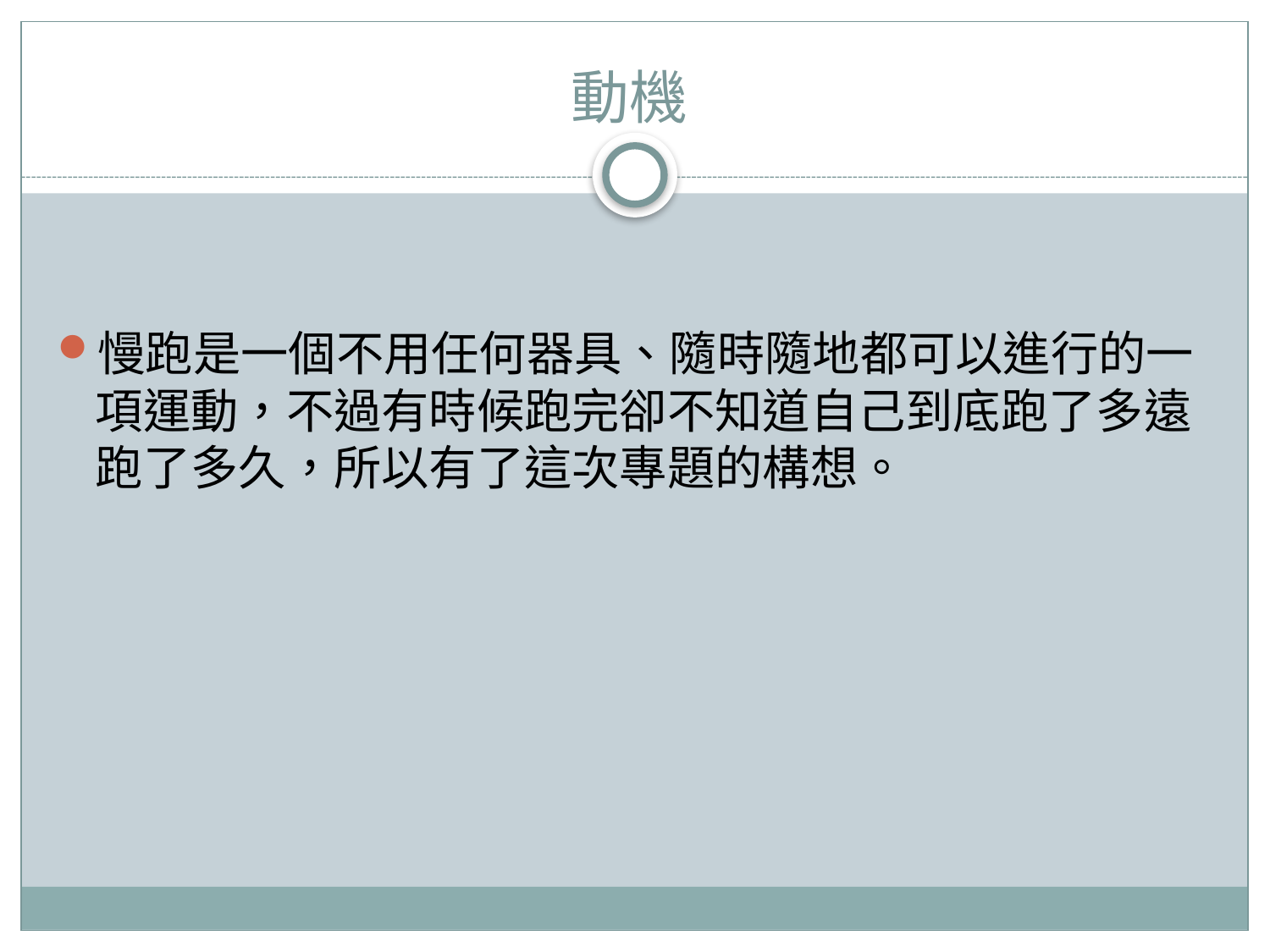

# 動機
慢跑是一個不用任何器具、隨時隨地都可以進行的一項運動，不過有時候跑完卻不知道自己到底跑了多遠跑了多久，所以有了這次專題的構想。